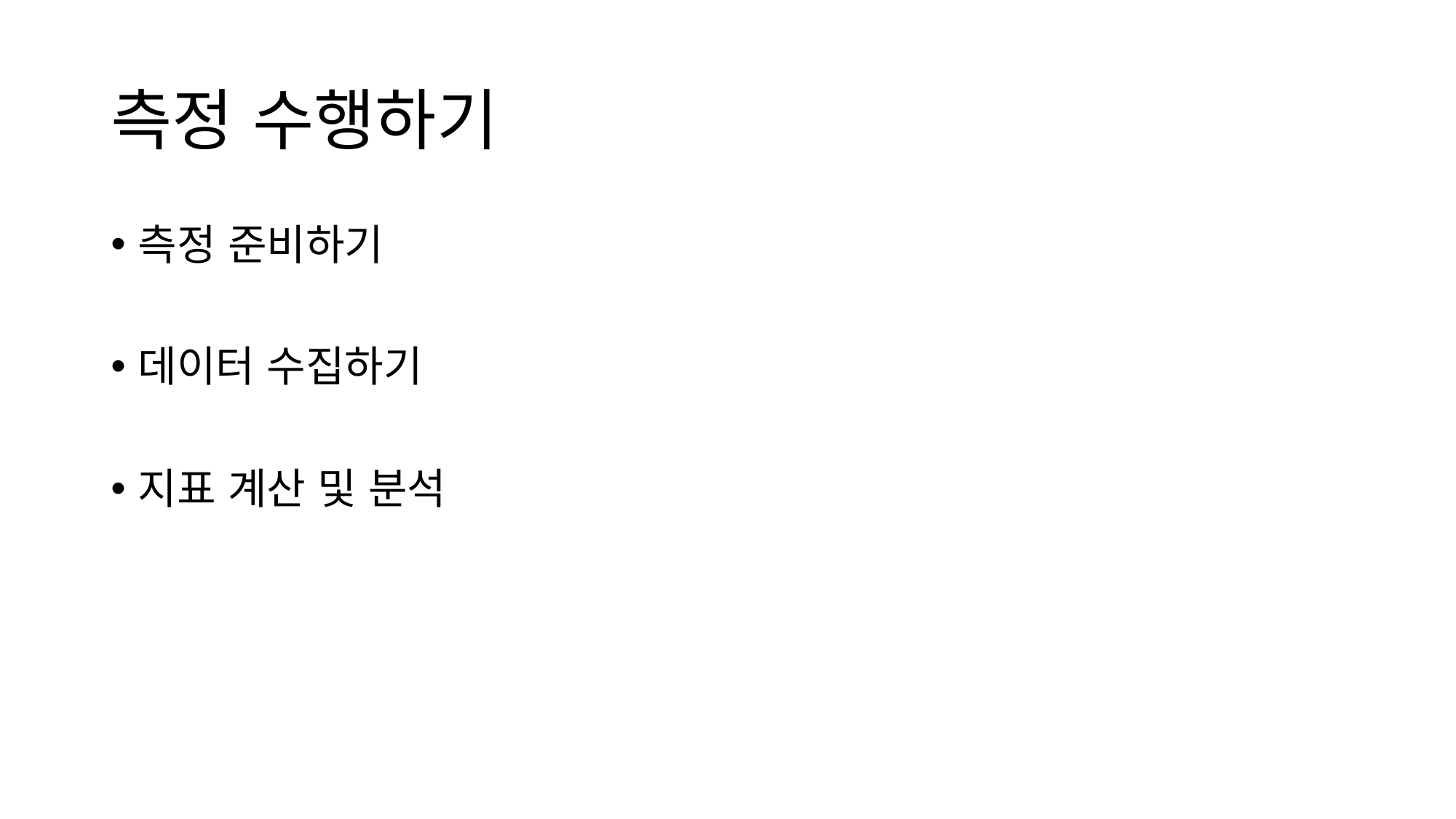

# 측정 수행하기
측정 준비하기

데이터 수집하기

지표 계산 및 분석